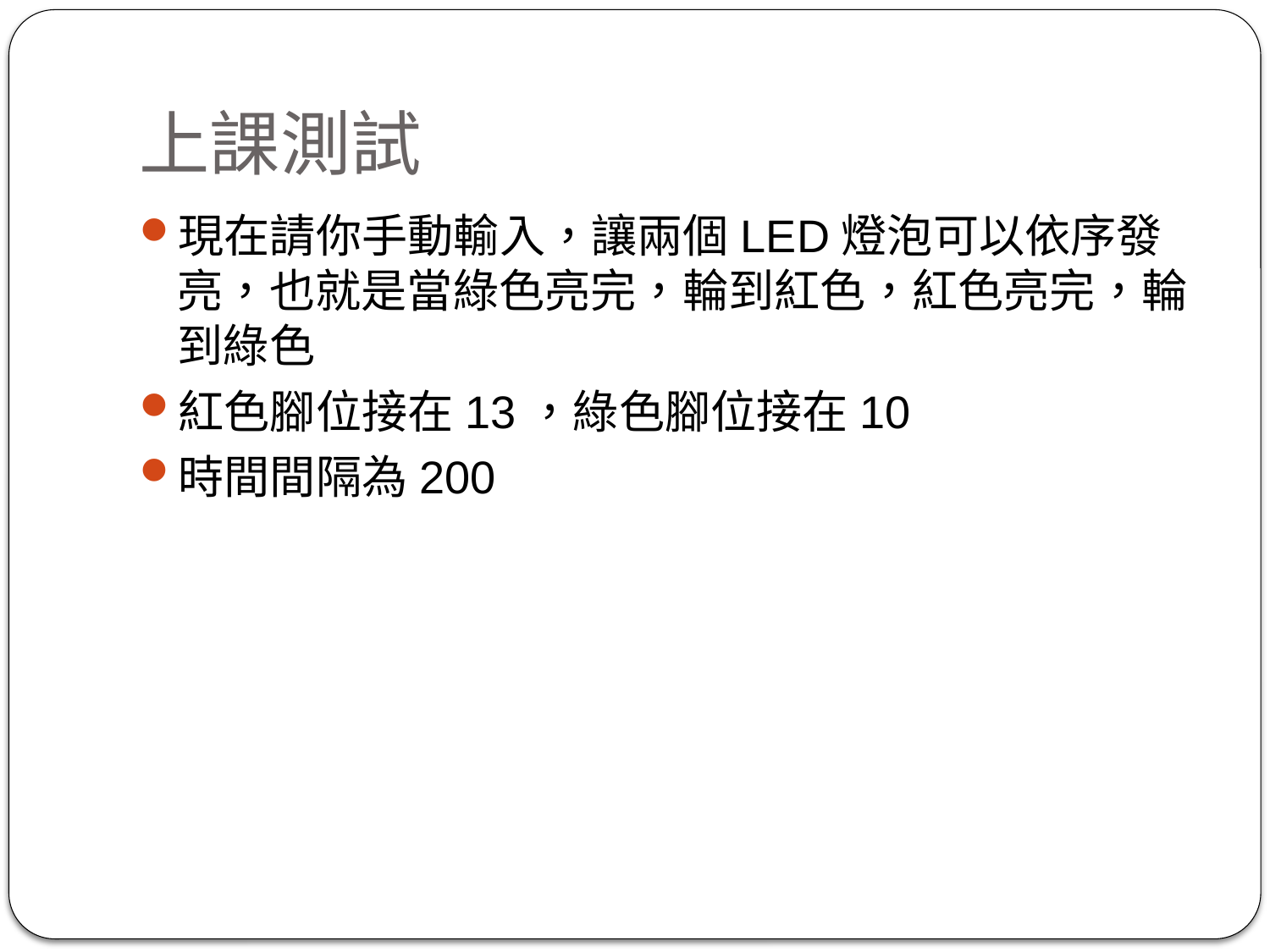

# 上課測試
現在請你手動輸入，讓兩個LED燈泡可以依序發亮，也就是當綠色亮完，輪到紅色，紅色亮完，輪到綠色
紅色腳位接在13，綠色腳位接在10
時間間隔為200